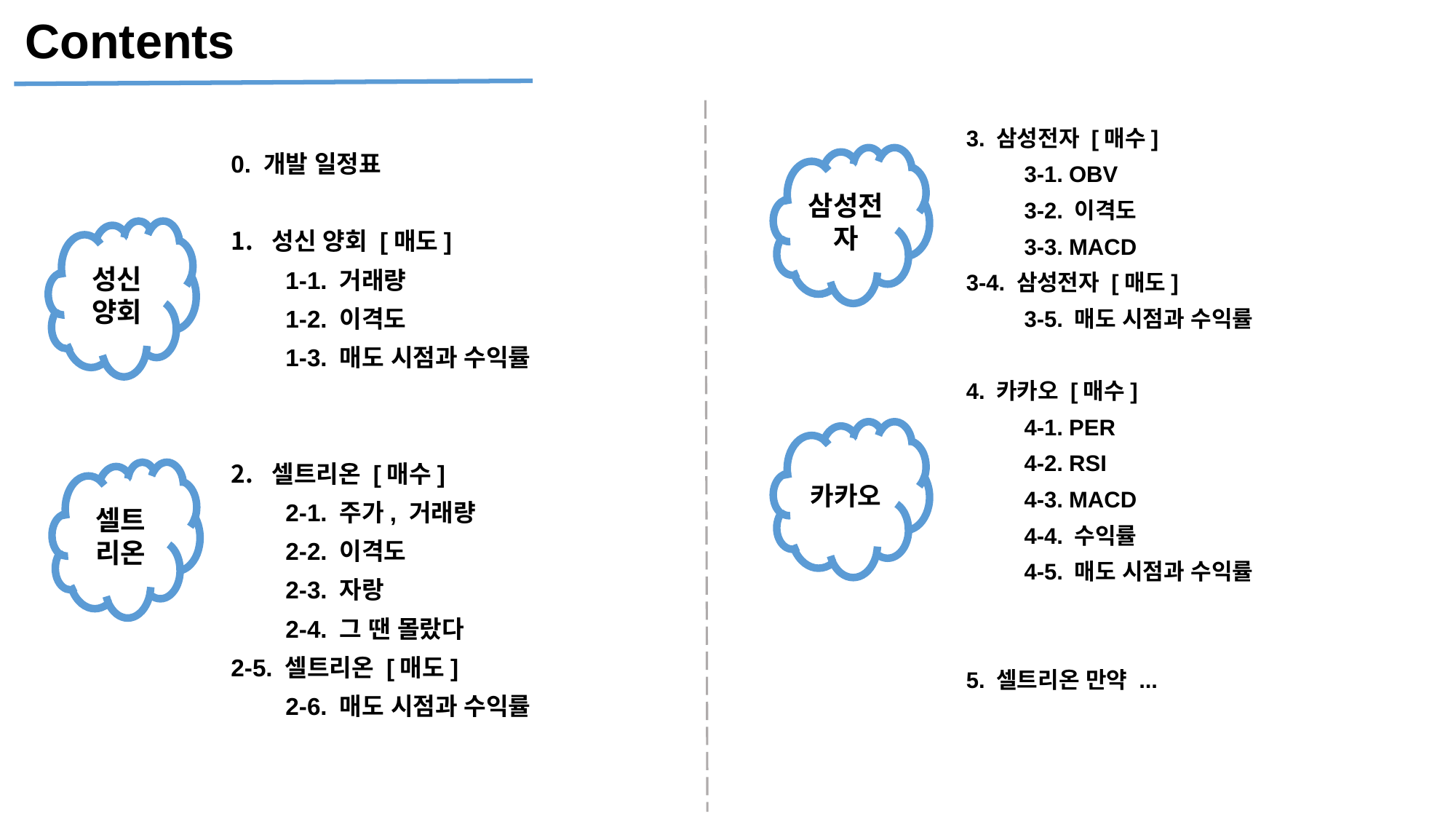

# Contents

3. 삼성전자 [매수]
3-1. OBV
3-2. 이격도
3-3. MACD
3-4. 삼성전자 [매도]
3-5. 매도 시점과 수익률

4. 카카오 [매수]
4-1. PER
4-2. RSI
4-3. MACD
4-4. 수익률
4-5. 매도 시점과 수익률

5. 셀트리온 만약 ...
0. 개발 일정표

성신 양회 [매도]
1-1. 거래량
1-2. 이격도
1-3. 매도 시점과 수익률

셀트리온 [매수]
2-1. 주가, 거래량
2-2. 이격도
2-3. 자랑
2-4. 그 땐 몰랐다
2-5. 셀트리온 [매도]
2-6. 매도 시점과 수익률

삼성전자
성신양회
카카오
셀트리온